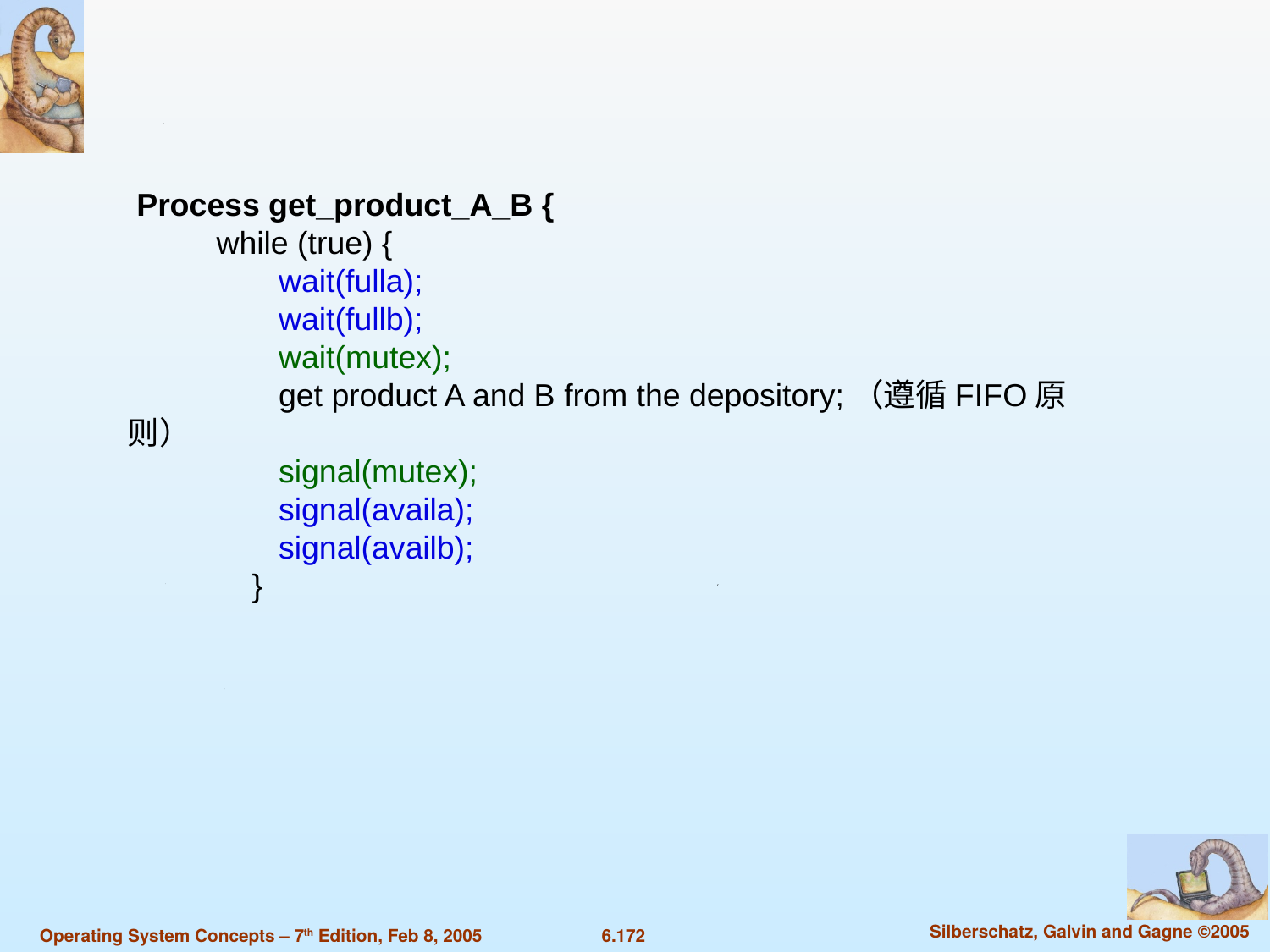

Process get_product_A_B {
          while (true) {
                 wait(fulla);
                 wait(fullb);
                 wait(mutex);
                 get product A and B from the depository;（遵循FIFO原则）
                 signal(mutex);
                 signal(availa);
                 signal(availb);
              }